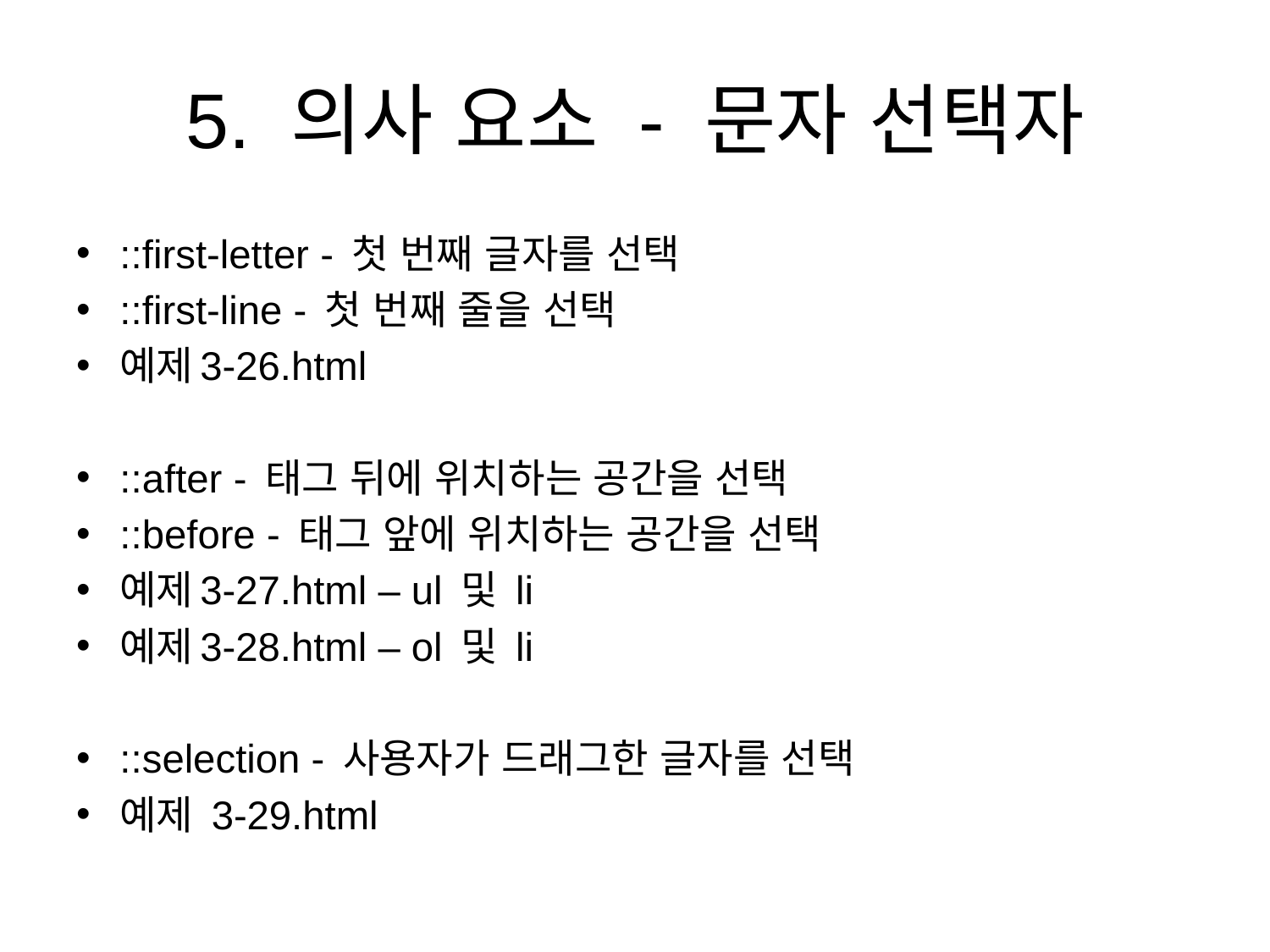

# 5. 의사 요소 - 문자 선택자
::first-letter - 첫 번째 글자를 선택
::first-line - 첫 번째 줄을 선택
예제3-26.html

::after - 태그 뒤에 위치하는 공간을 선택
::before - 태그 앞에 위치하는 공간을 선택
예제3-27.html – ul 및 li
예제3-28.html – ol 및 li

::selection - 사용자가 드래그한 글자를 선택
예제 3-29.html